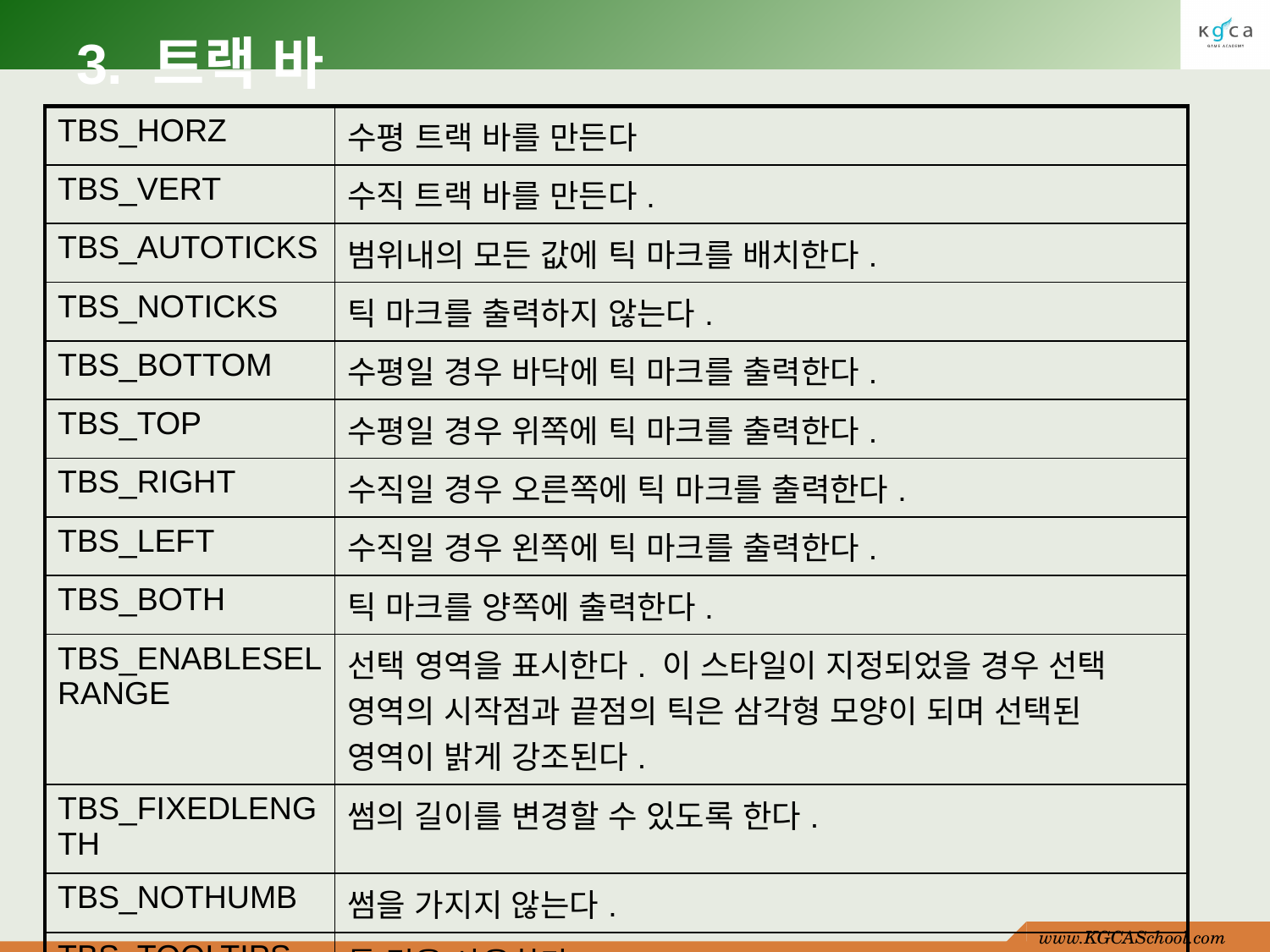

# 3. 트랙 바
| TBS\_HORZ | 수평 트랙 바를 만든다 |
| --- | --- |
| TBS\_VERT | 수직 트랙 바를 만든다. |
| TBS\_AUTOTICKS | 범위내의 모든 값에 틱 마크를 배치한다. |
| TBS\_NOTICKS | 틱 마크를 출력하지 않는다. |
| TBS\_BOTTOM | 수평일 경우 바닥에 틱 마크를 출력한다. |
| TBS\_TOP | 수평일 경우 위쪽에 틱 마크를 출력한다. |
| TBS\_RIGHT | 수직일 경우 오른쪽에 틱 마크를 출력한다. |
| TBS\_LEFT | 수직일 경우 왼쪽에 틱 마크를 출력한다. |
| TBS\_BOTH | 틱 마크를 양쪽에 출력한다. |
| TBS\_ENABLESELRANGE | 선택 영역을 표시한다. 이 스타일이 지정되었을 경우 선택 영역의 시작점과 끝점의 틱은 삼각형 모양이 되며 선택된 영역이 밝게 강조된다. |
| TBS\_FIXEDLENGTH | 썸의 길이를 변경할 수 있도록 한다. |
| TBS\_NOTHUMB | 썸을 가지지 않는다. |
| TBS\_TOOLTIPS | 툴 팁을 사용한다. |